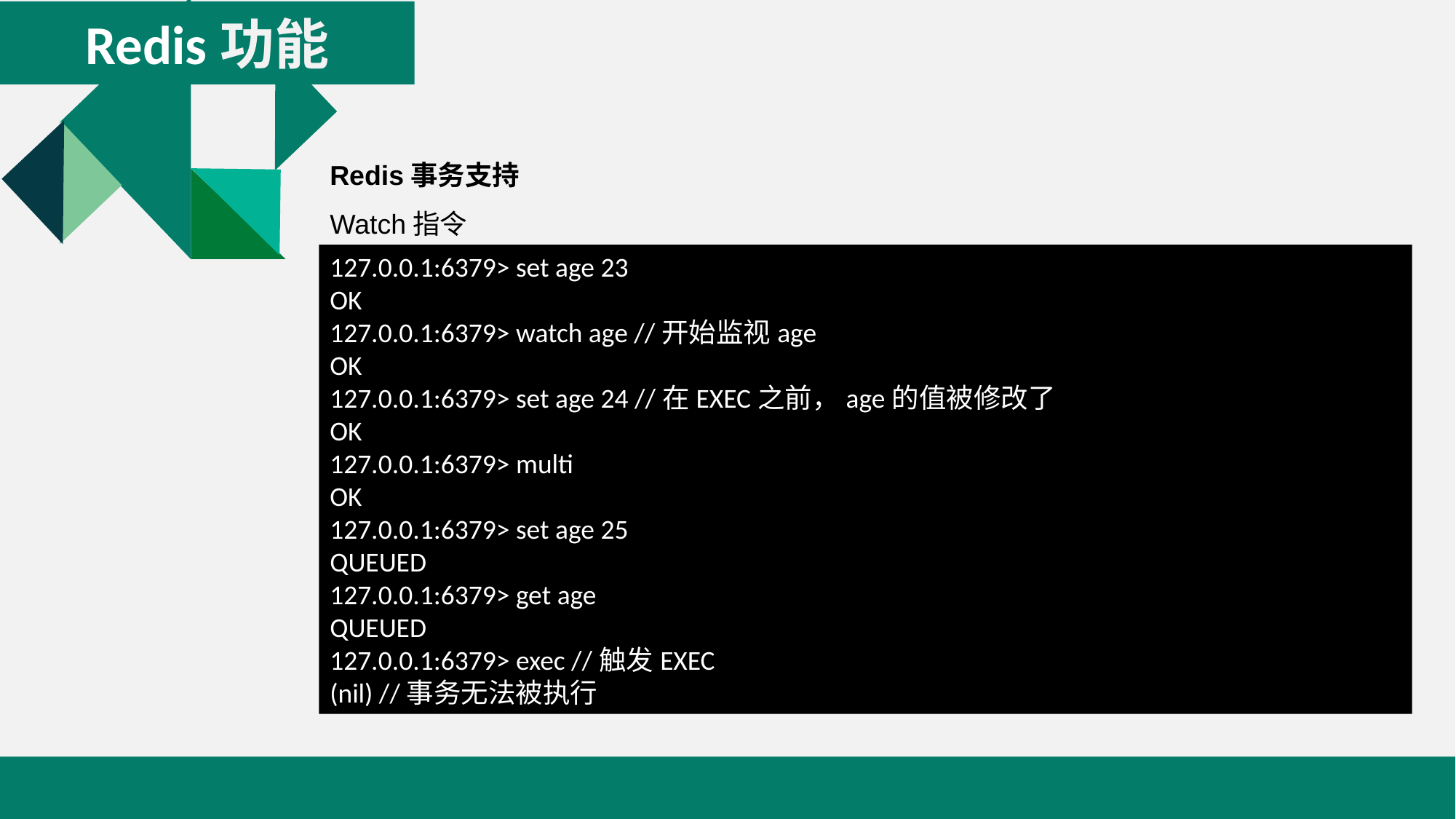

Redis功能
Redis事务支持
Watch指令
127.0.0.1:6379> set age 23
OK
127.0.0.1:6379> watch age //开始监视age
OK
127.0.0.1:6379> set age 24 //在EXEC之前，age的值被修改了
OK
127.0.0.1:6379> multi
OK
127.0.0.1:6379> set age 25
QUEUED
127.0.0.1:6379> get age
QUEUED
127.0.0.1:6379> exec //触发EXEC
(nil) //事务无法被执行